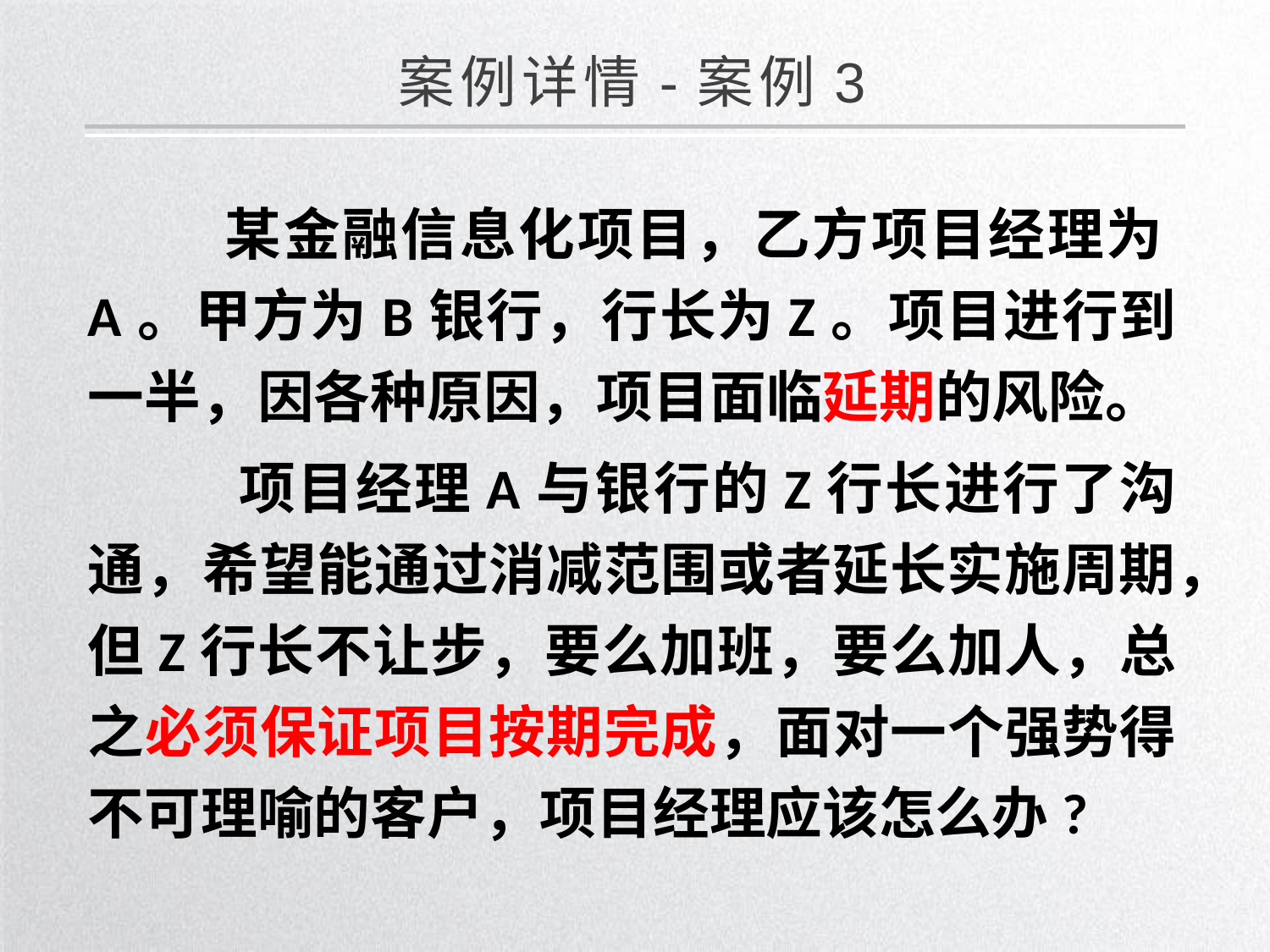

案例详情-案例3
        某金融信息化项目，乙方项目经理为A。甲方为B银行，行长为Z。项目进行到一半，因各种原因，项目面临延期的风险。
         项目经理A与银行的Z行长进行了沟通，希望能通过消减范围或者延长实施周期，但Z行长不让步，要么加班，要么加人，总之必须保证项目按期完成，面对一个强势得不可理喻的客户，项目经理应该怎么办?